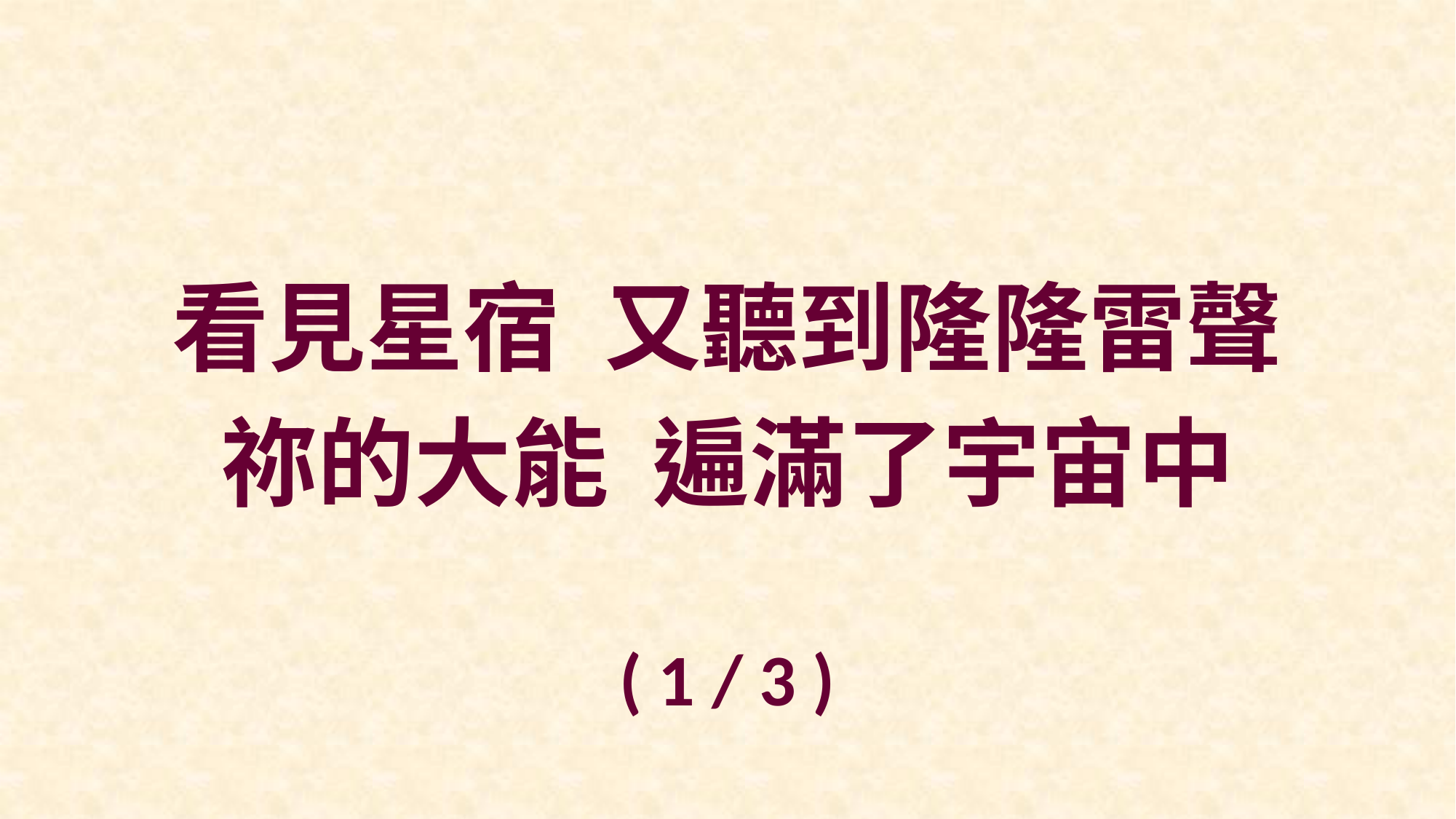

看見星宿  又聽到隆隆雷聲
祢的大能  遍滿了宇宙中
( 1 / 3 )